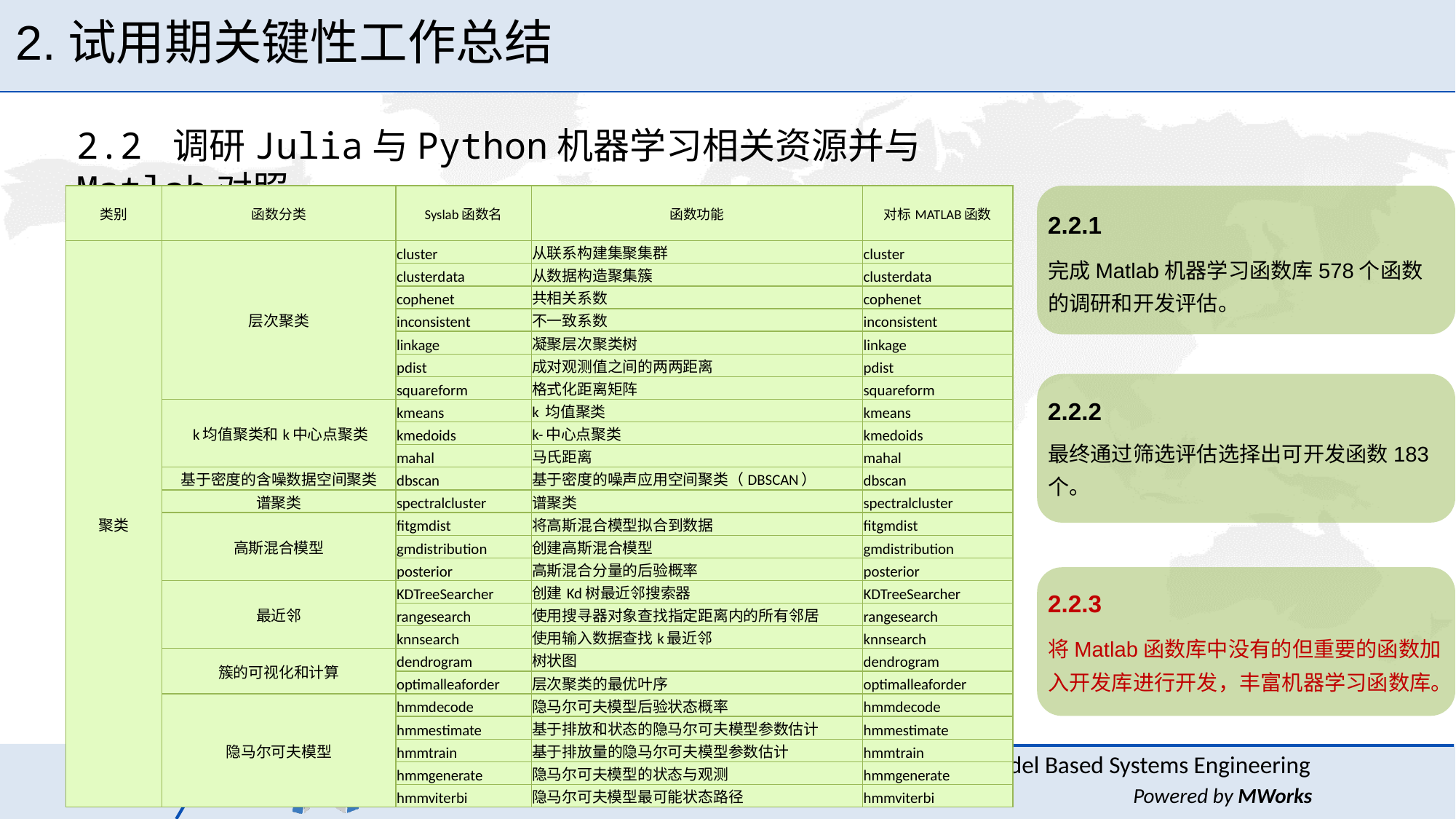

# 2.试用期关键性工作总结
2.2 调研Julia与Python机器学习相关资源并与Matlab对照
| 类别 | 函数分类 | Syslab函数名 | 函数功能 | 对标MATLAB函数 |
| --- | --- | --- | --- | --- |
| 聚类 | 层次聚类 | cluster | 从联系构建集聚集群 | cluster |
|  |  | clusterdata | 从数据构造聚集簇 | clusterdata |
|  |  | cophenet | 共相关系数 | cophenet |
|  |  | inconsistent | 不一致系数 | inconsistent |
|  |  | linkage | 凝聚层次聚类树 | linkage |
|  |  | pdist | 成对观测值之间的两两距离 | pdist |
|  |  | squareform | 格式化距离矩阵 | squareform |
|  | k均值聚类和k中心点聚类 | kmeans | k 均值聚类 | kmeans |
|  |  | kmedoids | k-中心点聚类 | kmedoids |
|  |  | mahal | 马氏距离 | mahal |
|  | 基于密度的含噪数据空间聚类 | dbscan | 基于密度的噪声应用空间聚类（DBSCAN） | dbscan |
|  | 谱聚类 | spectralcluster | 谱聚类 | spectralcluster |
|  | 高斯混合模型 | fitgmdist | 将高斯混合模型拟合到数据 | fitgmdist |
|  |  | gmdistribution | 创建高斯混合模型 | gmdistribution |
|  |  | posterior | 高斯混合分量的后验概率 | posterior |
|  | 最近邻 | KDTreeSearcher | 创建Kd树最近邻搜索器 | KDTreeSearcher |
|  |  | rangesearch | 使用搜寻器对象查找指定距离内的所有邻居 | rangesearch |
|  |  | knnsearch | 使用输入数据查找k最近邻 | knnsearch |
|  | 簇的可视化和计算 | dendrogram | 树状图 | dendrogram |
|  |  | optimalleaforder | 层次聚类的最优叶序 | optimalleaforder |
|  | 隐马尔可夫模型 | hmmdecode | 隐马尔可夫模型后验状态概率 | hmmdecode |
|  |  | hmmestimate | 基于排放和状态的隐马尔可夫模型参数估计 | hmmestimate |
|  |  | hmmtrain | 基于排放量的隐马尔可夫模型参数估计 | hmmtrain |
|  |  | hmmgenerate | 隐马尔可夫模型的状态与观测 | hmmgenerate |
|  |  | hmmviterbi | 隐马尔可夫模型最可能状态路径 | hmmviterbi |

2.2.1
完成Matlab机器学习函数库578个函数的调研和开发评估。

2.2.2
最终通过筛选评估选择出可开发函数183个。

2.2.3
将Matlab函数库中没有的但重要的函数加入开发库进行开发，丰富机器学习函数库。